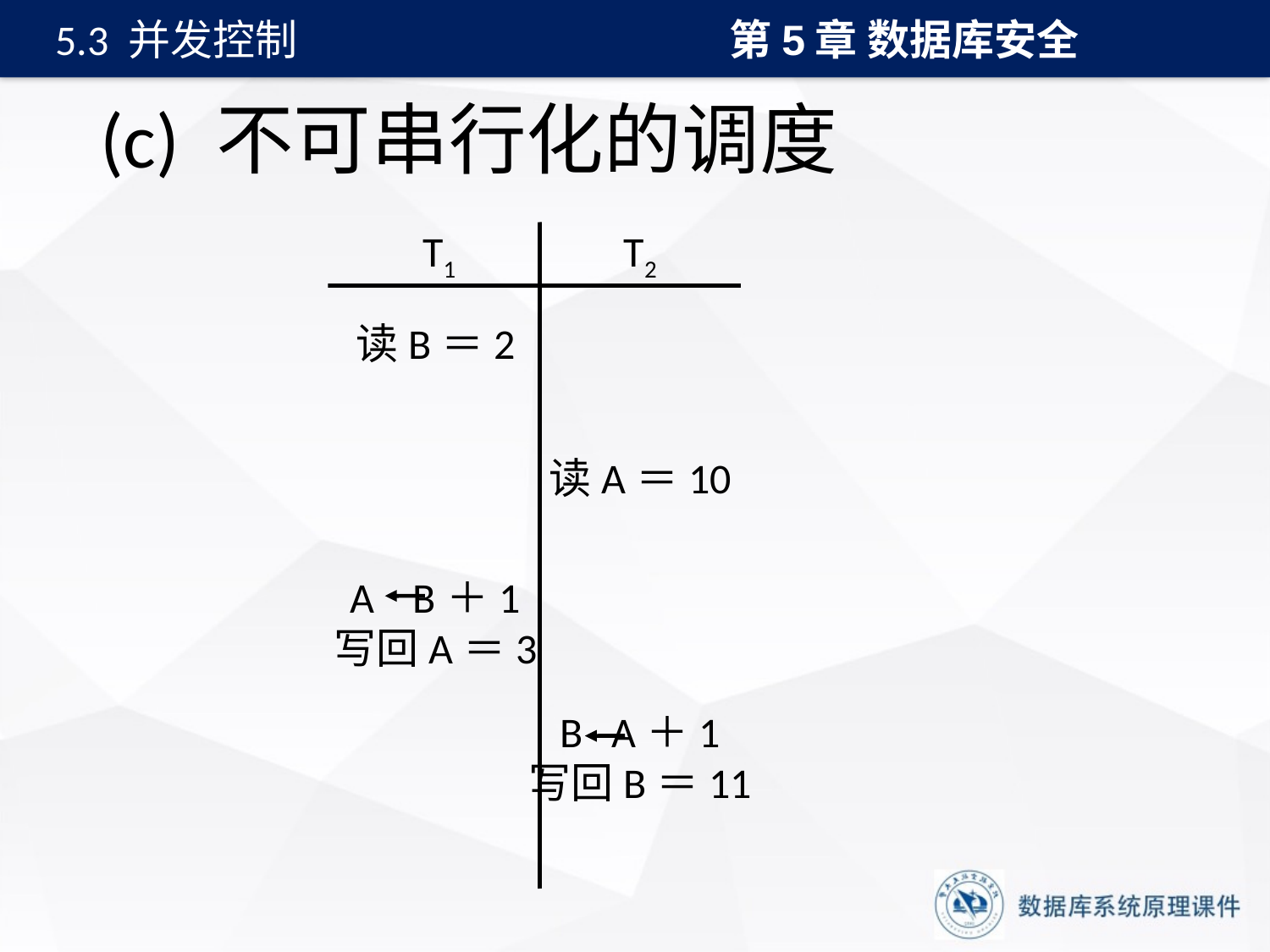

第5章 数据库安全
5.3 并发控制
# (c) 不可串行化的调度
T1

T2

读A＝10

B   A＋1
写回B＝11
读B＝2

A    B＋1
写回A＝3